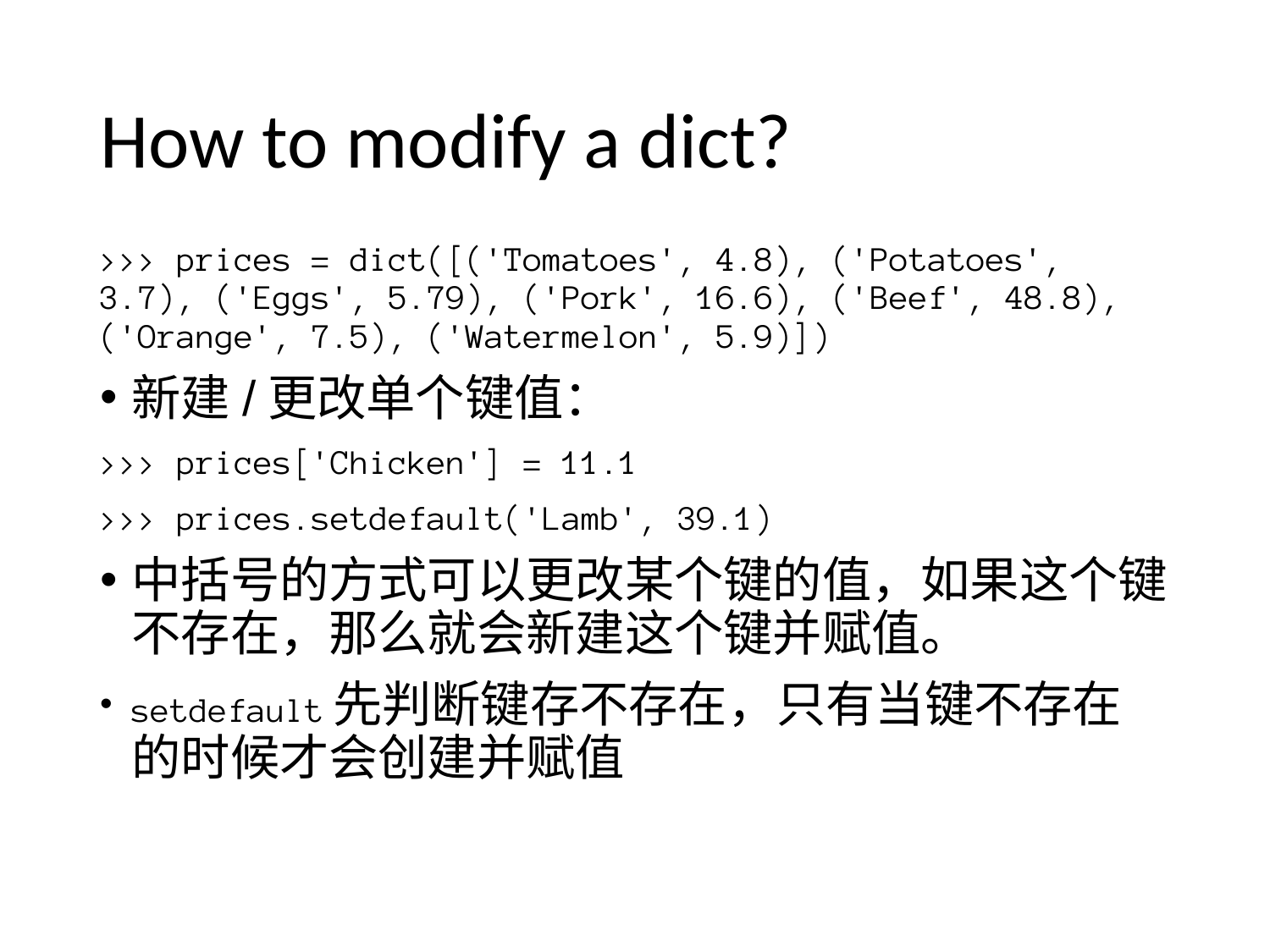

# How to modify a dict?
>>> prices = dict([('Tomatoes', 4.8), ('Potatoes', 3.7), ('Eggs', 5.79), ('Pork', 16.6), ('Beef', 48.8), ('Orange', 7.5), ('Watermelon', 5.9)])
新建/更改单个键值：
>>> prices['Chicken'] = 11.1
>>> prices.setdefault('Lamb', 39.1)
中括号的方式可以更改某个键的值，如果这个键不存在，那么就会新建这个键并赋值。
setdefault先判断键存不存在，只有当键不存在的时候才会创建并赋值